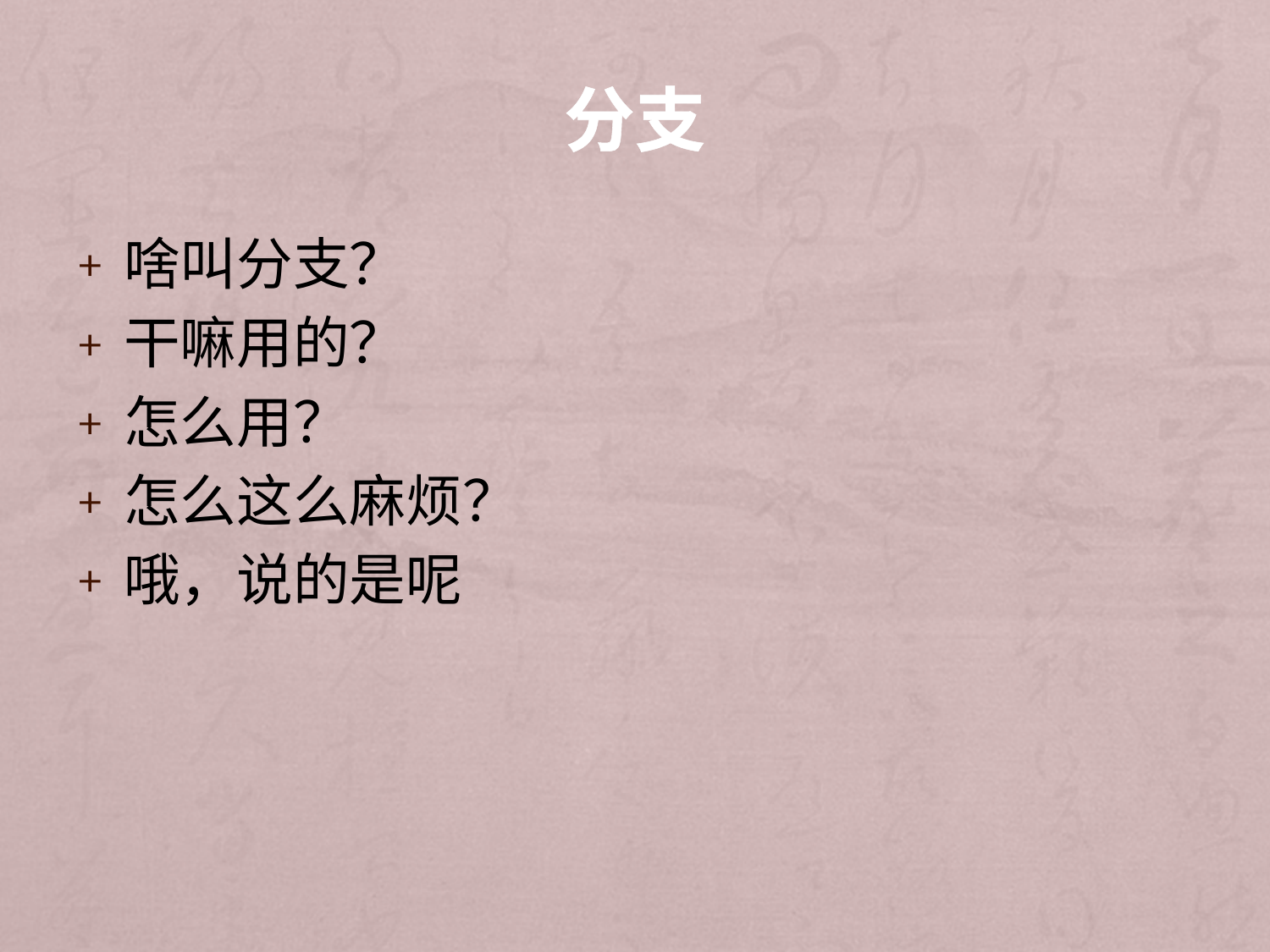

# 分支
啥叫分支？
干嘛用的？
怎么用？
怎么这么麻烦？
哦，说的是呢